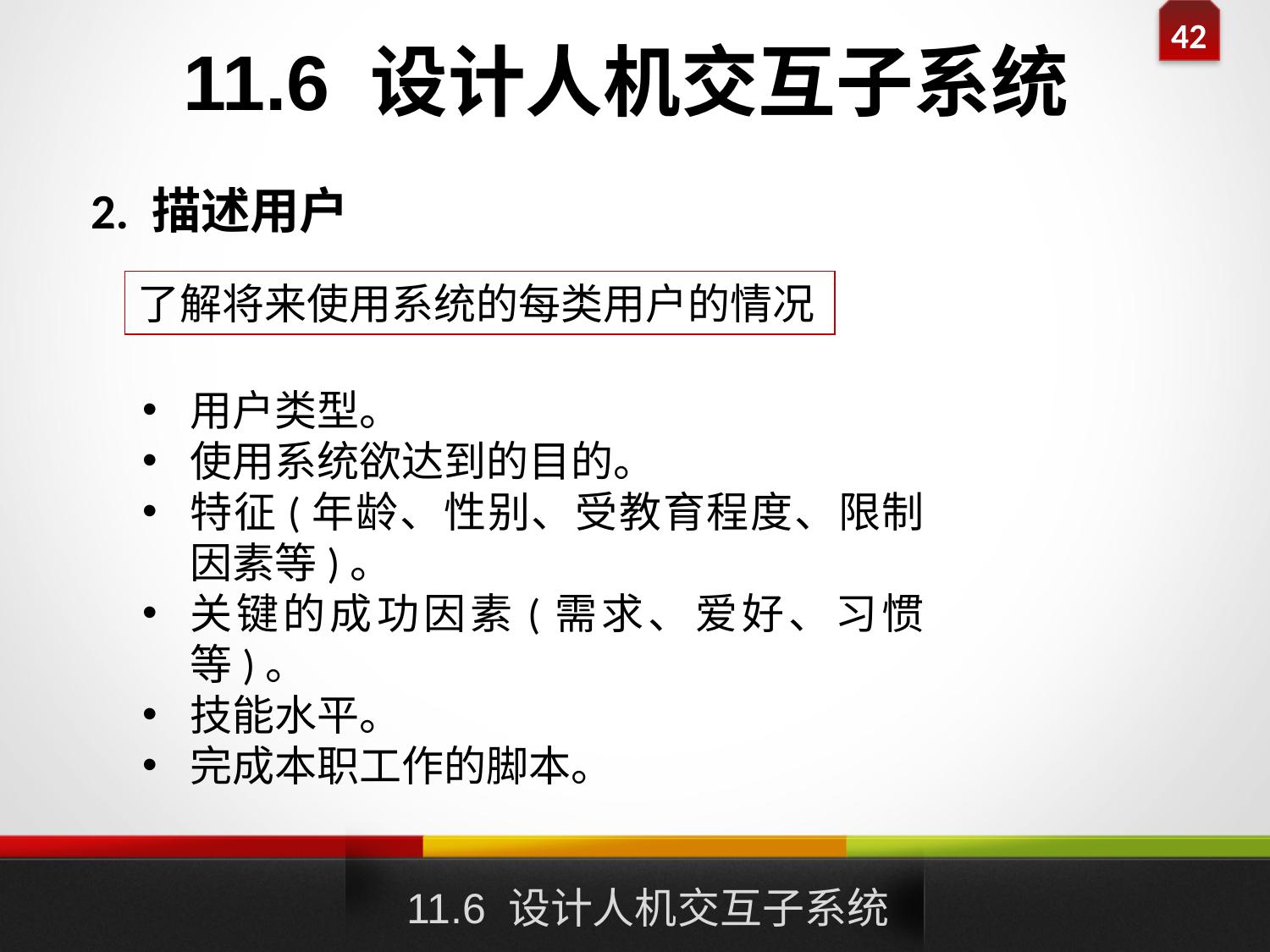

# 11.6 设计人机交互子系统
2. 描述用户
了解将来使用系统的每类用户的情况
用户类型。
使用系统欲达到的目的。
特征(年龄、性别、受教育程度、限制因素等)。
关键的成功因素(需求、爱好、习惯等)。
技能水平。
完成本职工作的脚本。
11.6 设计人机交互子系统